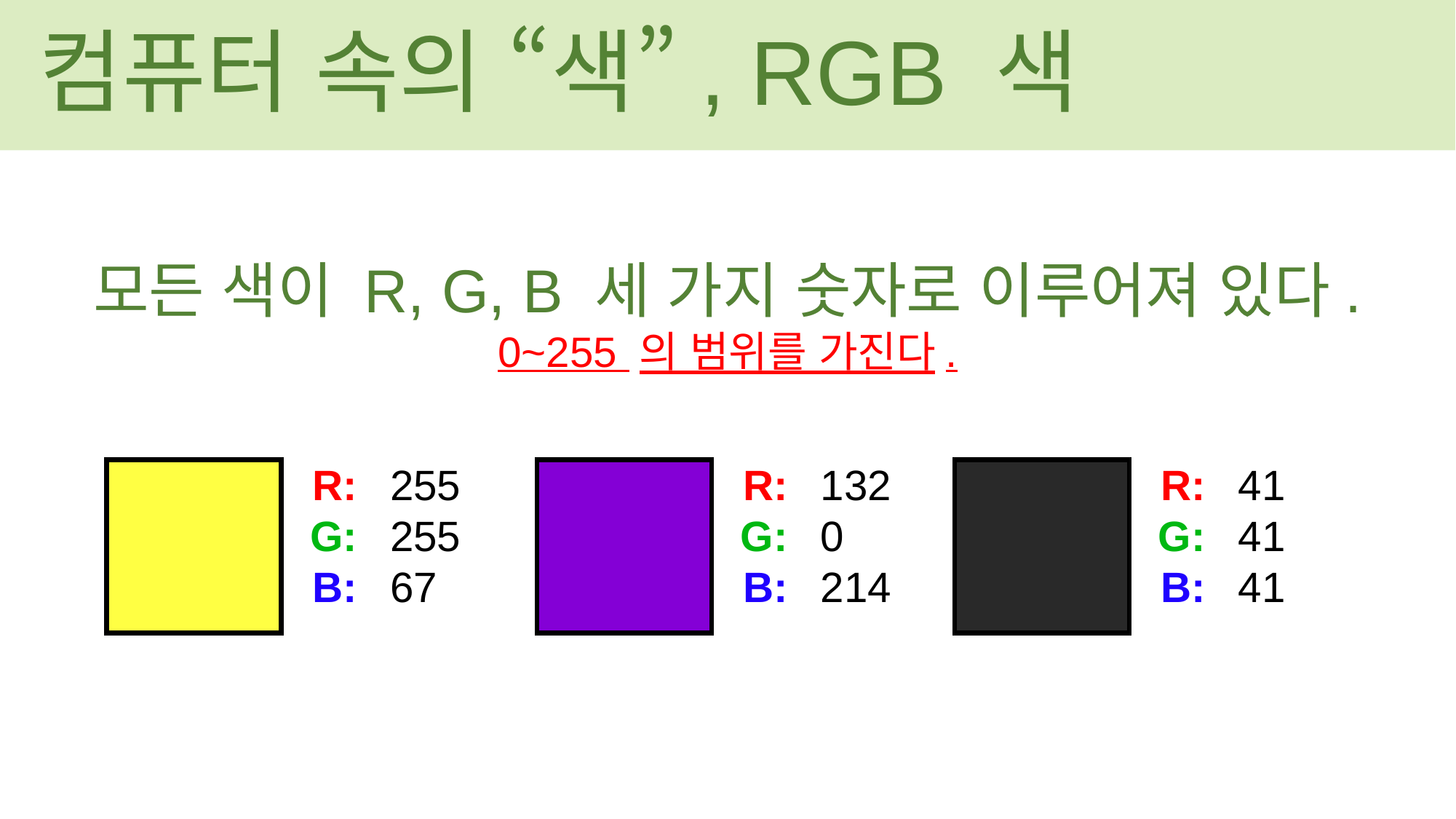

컴퓨터 속의 “색”, RGB 색
모든 색이 R, G, B 세 가지 숫자로 이루어져 있다.
0~255 의 범위를 가진다.
R:
G:
B:
255
255
67
R:
G:
B:
132
0
214
R:
G:
B:
41
41
41